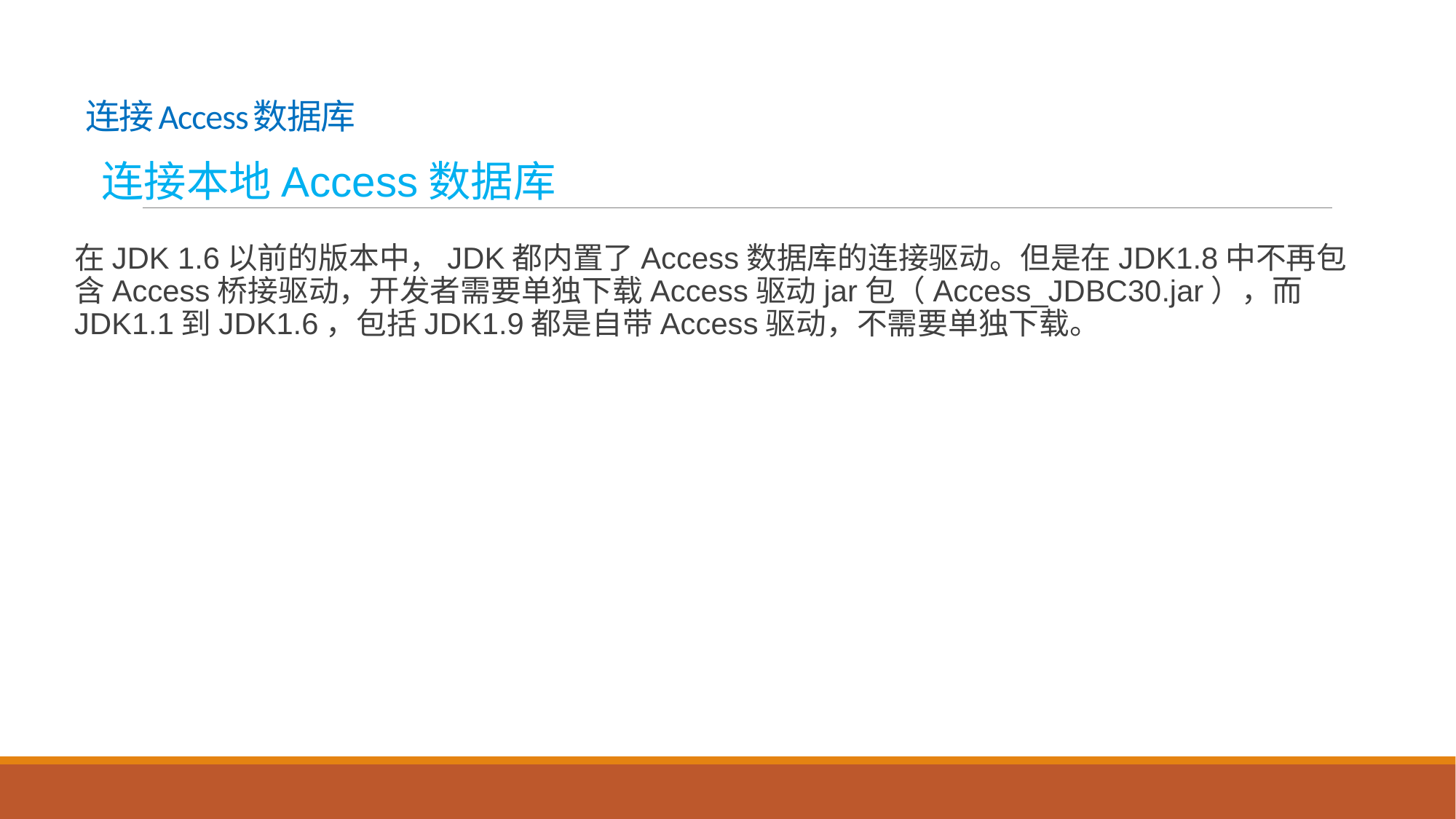

# 连接Access数据库
连接本地Access数据库
在JDK 1.6以前的版本中，JDK都内置了Access数据库的连接驱动。但是在JDK1.8中不再包含Access桥接驱动，开发者需要单独下载Access驱动jar包（Access_JDBC30.jar），而JDK1.1到JDK1.6，包括JDK1.9都是自带Access驱动，不需要单独下载。